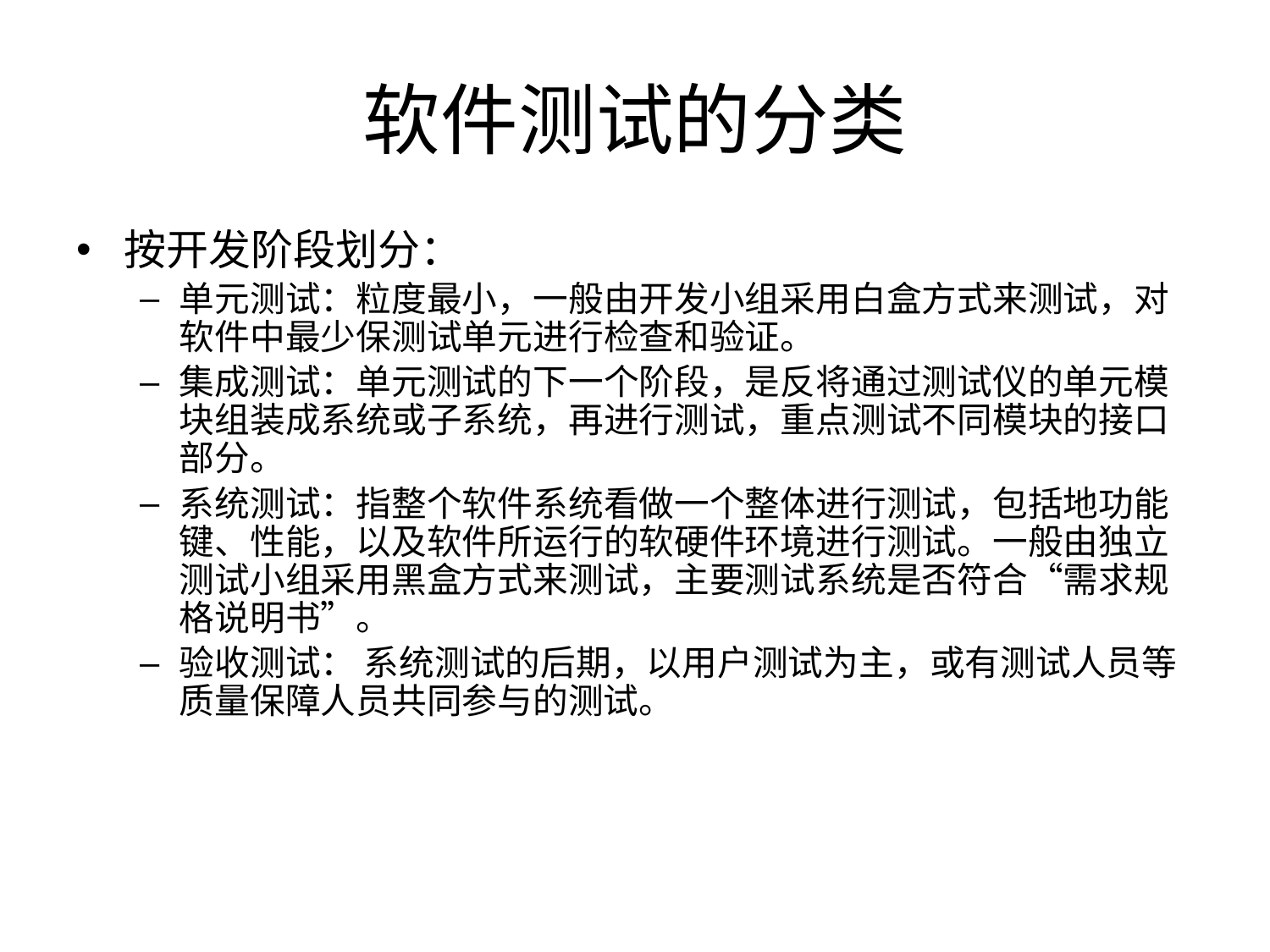

# 软件测试的分类
按开发阶段划分：
单元测试：粒度最小，一般由开发小组采用白盒方式来测试，对软件中最少保测试单元进行检查和验证。
集成测试：单元测试的下一个阶段，是反将通过测试仪的单元模块组装成系统或子系统，再进行测试，重点测试不同模块的接口部分。
系统测试：指整个软件系统看做一个整体进行测试，包括地功能键、性能，以及软件所运行的软硬件环境进行测试。一般由独立测试小组采用黑盒方式来测试，主要测试系统是否符合“需求规格说明书”。
验收测试： 系统测试的后期，以用户测试为主，或有测试人员等质量保障人员共同参与的测试。